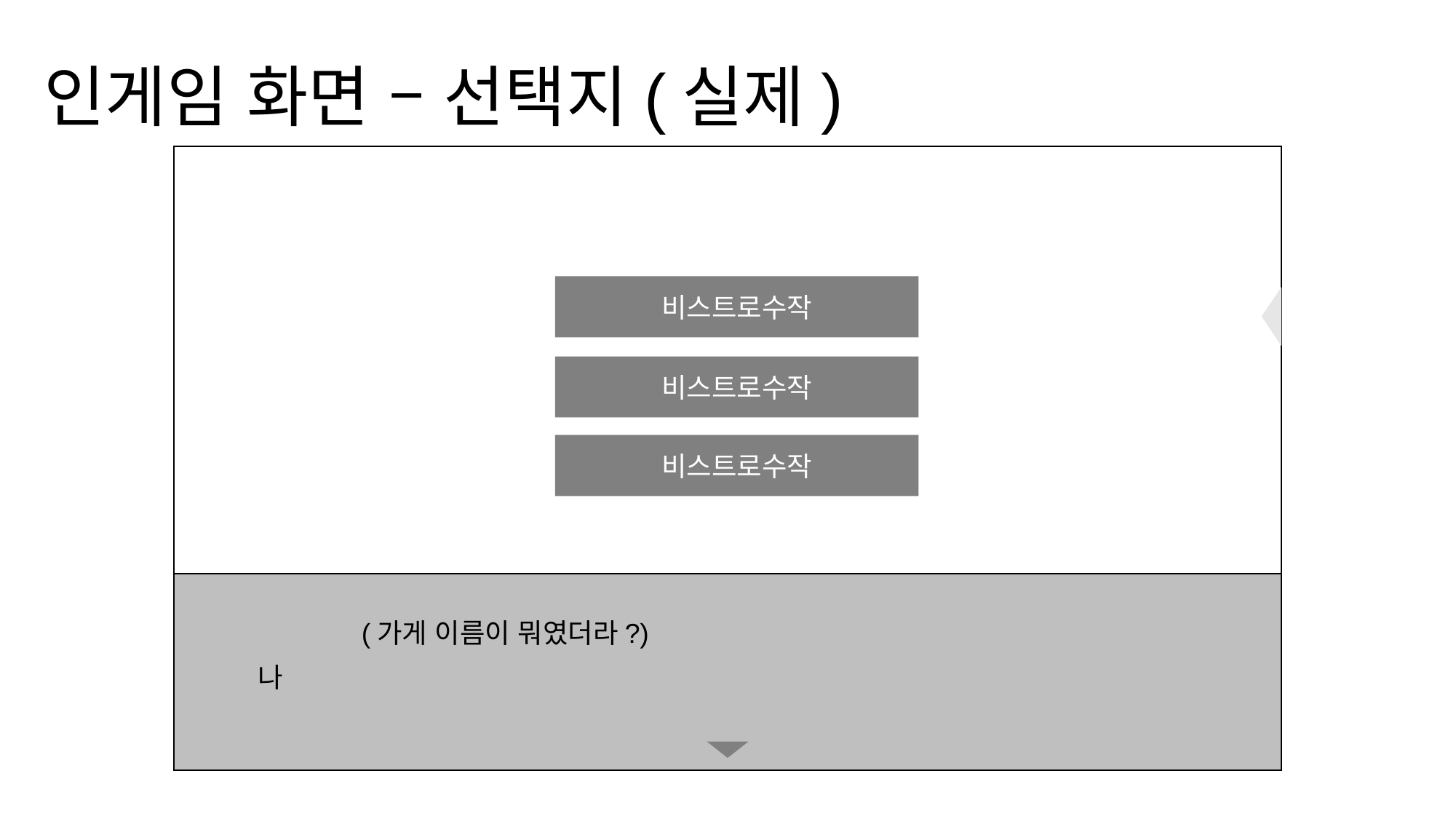

# 인게임 화면 – 선택지(실제)

비스트로수작

비스트로수작
비스트로수작

(가게 이름이 뭐였더라?)
나